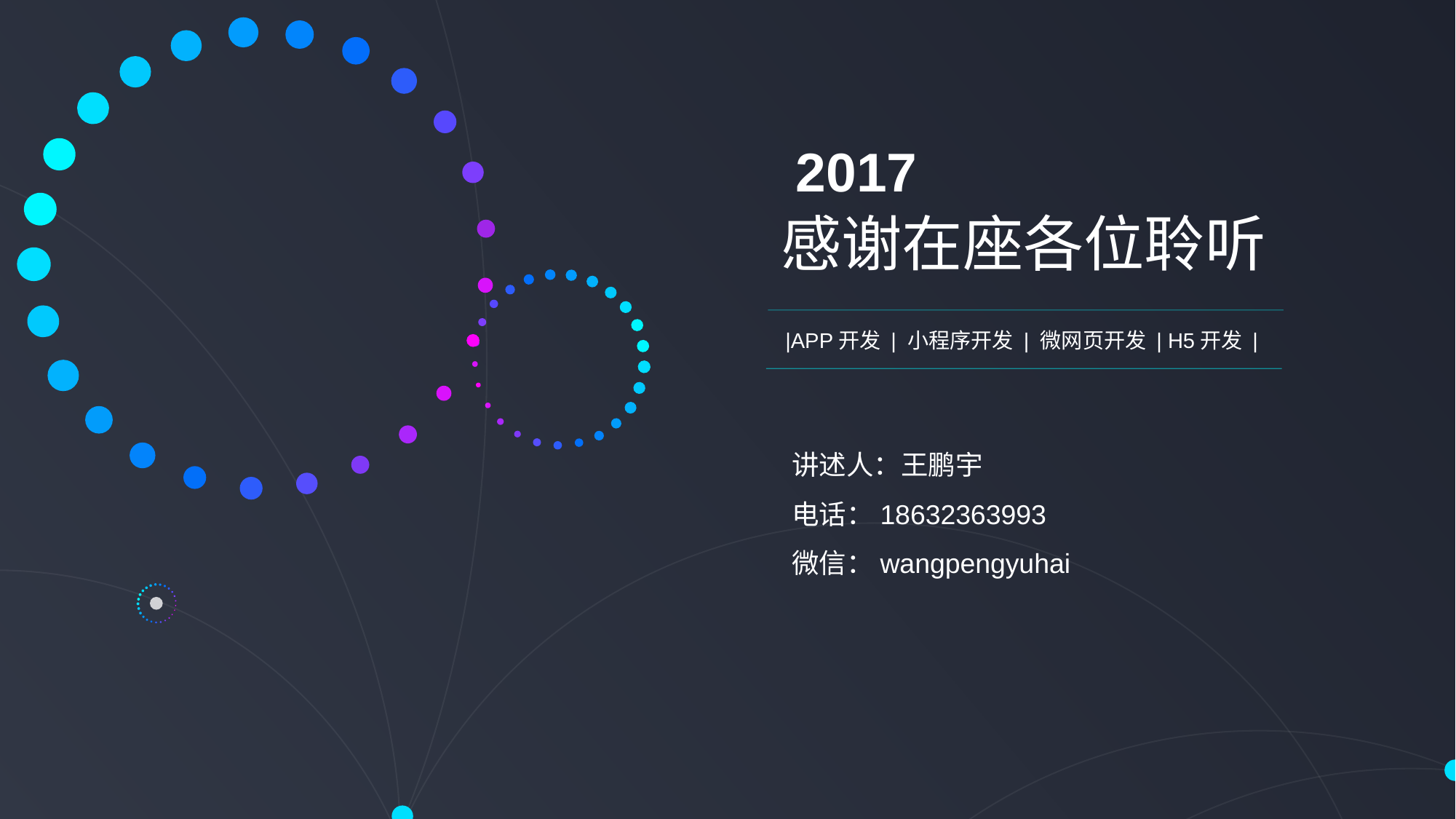

2017

感谢在座各位聆听

 |APP开发 | 小程序开发 | 微网页开发 | H5开发 |
讲述人：王鹏宇
电话：18632363993
微信：wangpengyuhai